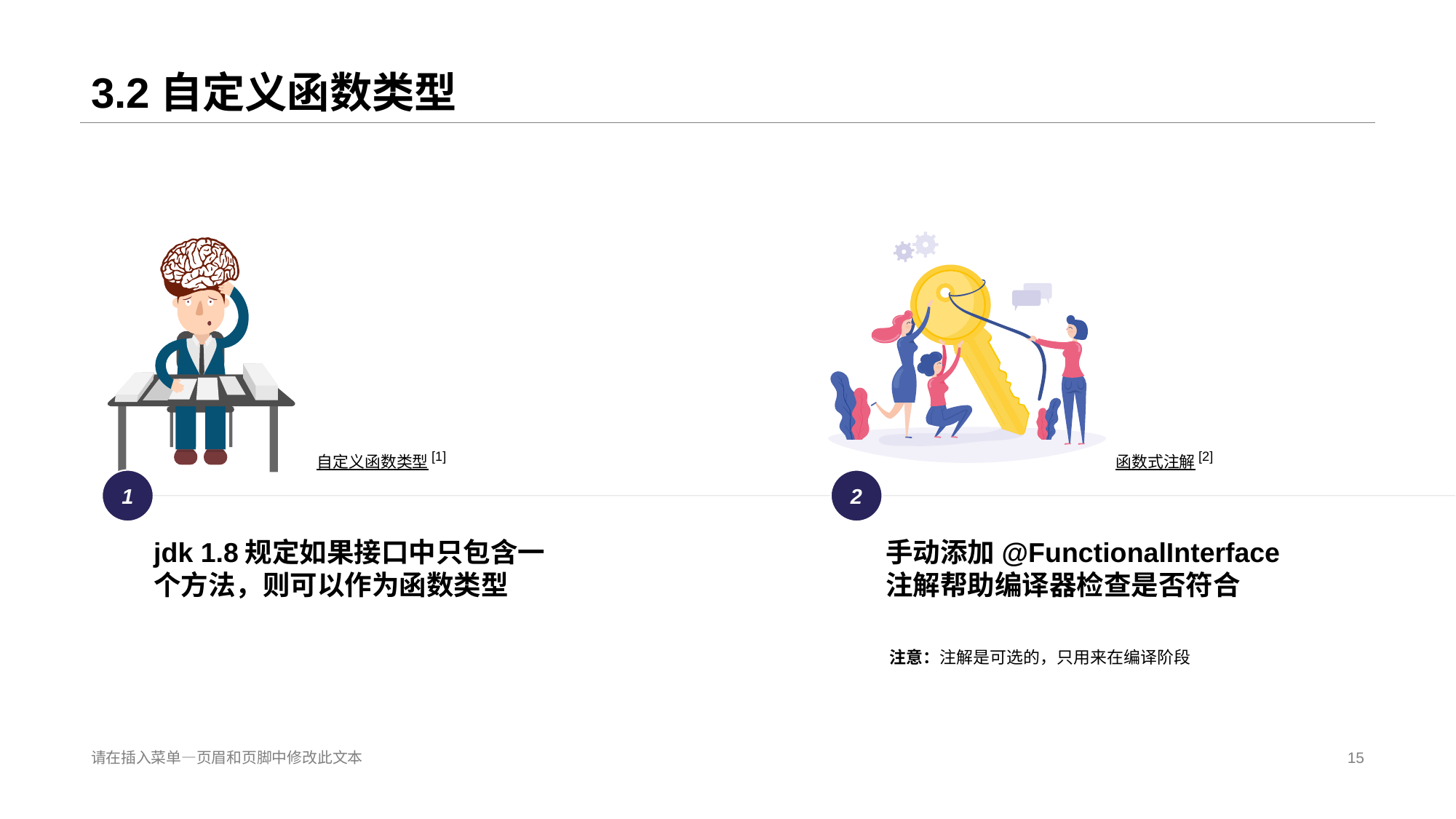

# 3.2自定义函数类型

自定义函数类型[1]
函数式注解[2]
1
2
jdk 1.8规定如果接口中只包含一个方法，则可以作为函数类型
手动添加@FunctionalInterface注解帮助编译器检查是否符合
注意：注解是可选的，只用来在编译阶段
请在插入菜单—页眉和页脚中修改此文本
15